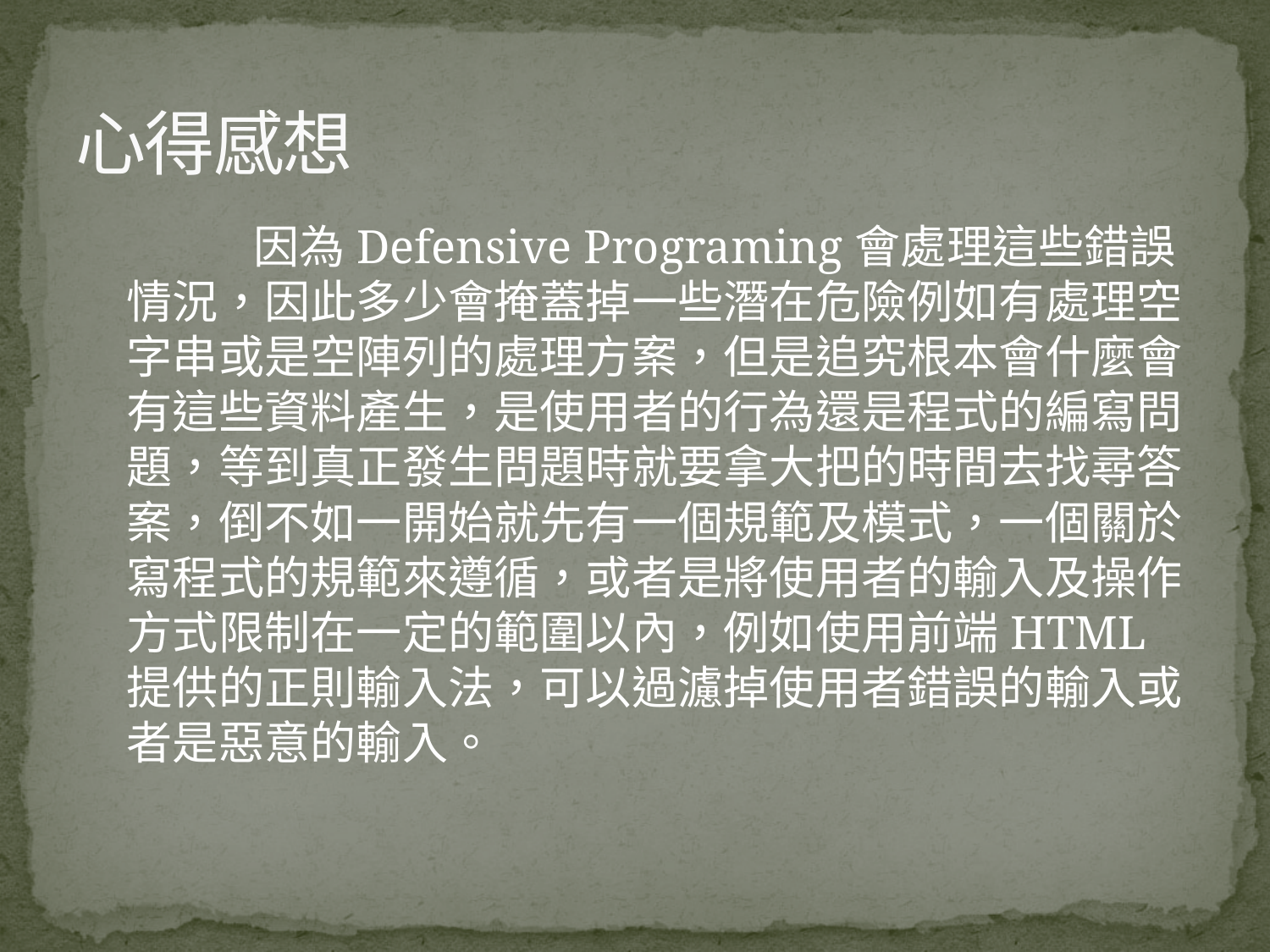

# 心得感想
	因為Defensive Programing會處理這些錯誤情況，因此多少會掩蓋掉一些潛在危險例如有處理空字串或是空陣列的處理方案，但是追究根本會什麼會有這些資料產生，是使用者的行為還是程式的編寫問題，等到真正發生問題時就要拿大把的時間去找尋答案，倒不如一開始就先有一個規範及模式，一個關於寫程式的規範來遵循，或者是將使用者的輸入及操作方式限制在一定的範圍以內，例如使用前端HTML提供的正則輸入法，可以過濾掉使用者錯誤的輸入或者是惡意的輸入。